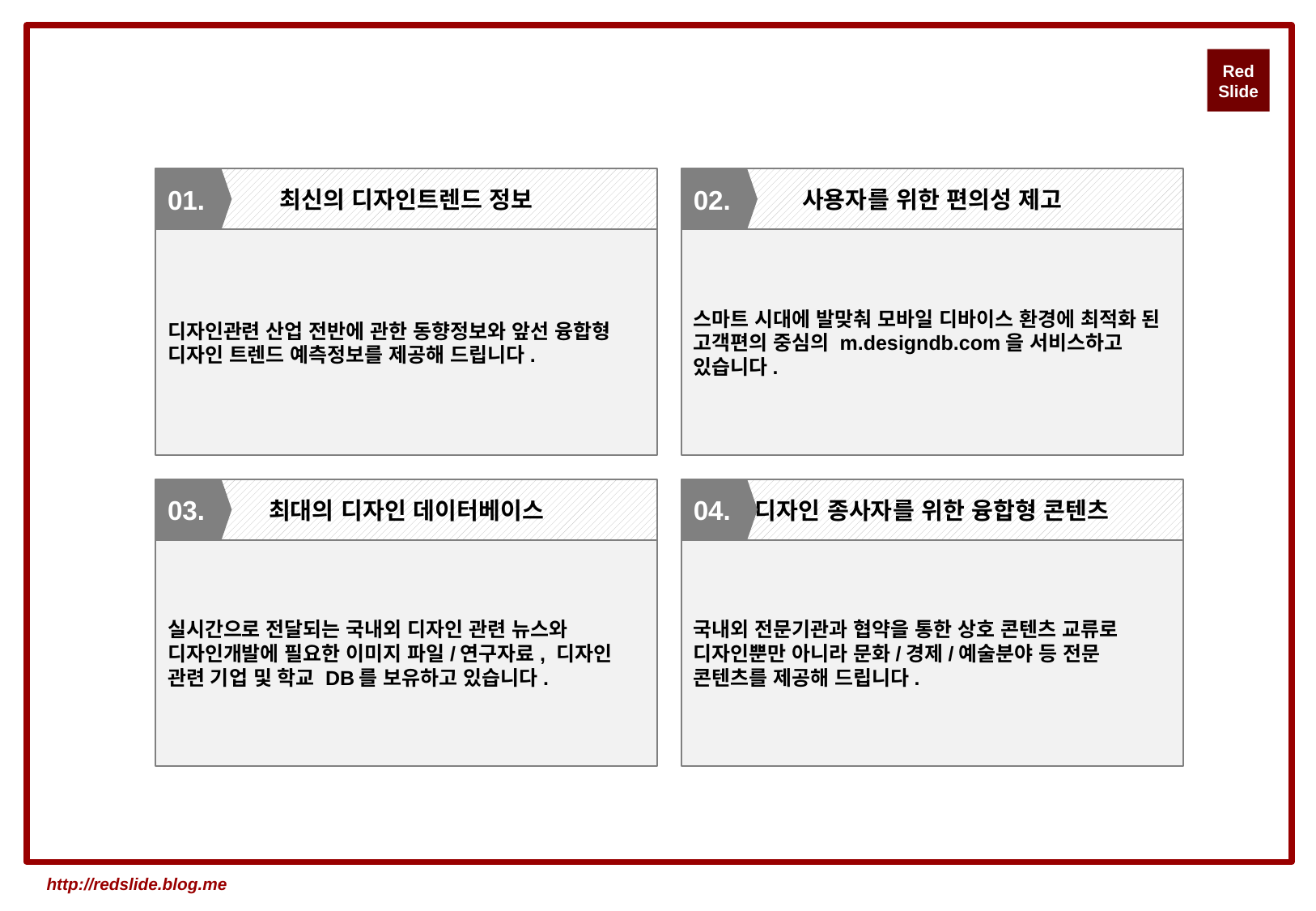

최신의 디자인트렌드 정보
01.
사용자를 위한 편의성 제고
02.
디자인관련 산업 전반에 관한 동향정보와 앞선 융합형 디자인 트렌드 예측정보를 제공해 드립니다.
스마트 시대에 발맞춰 모바일 디바이스 환경에 최적화 된 고객편의 중심의 m.designdb.com을 서비스하고 있습니다.
최대의 디자인 데이터베이스
03.
디자인 종사자를 위한 융합형 콘텐츠
04.
실시간으로 전달되는 국내외 디자인 관련 뉴스와 디자인개발에 필요한 이미지 파일/연구자료, 디자인 관련 기업 및 학교 DB를 보유하고 있습니다.
국내외 전문기관과 협약을 통한 상호 콘텐츠 교류로 디자인뿐만 아니라 문화/경제/예술분야 등 전문 콘텐츠를 제공해 드립니다.